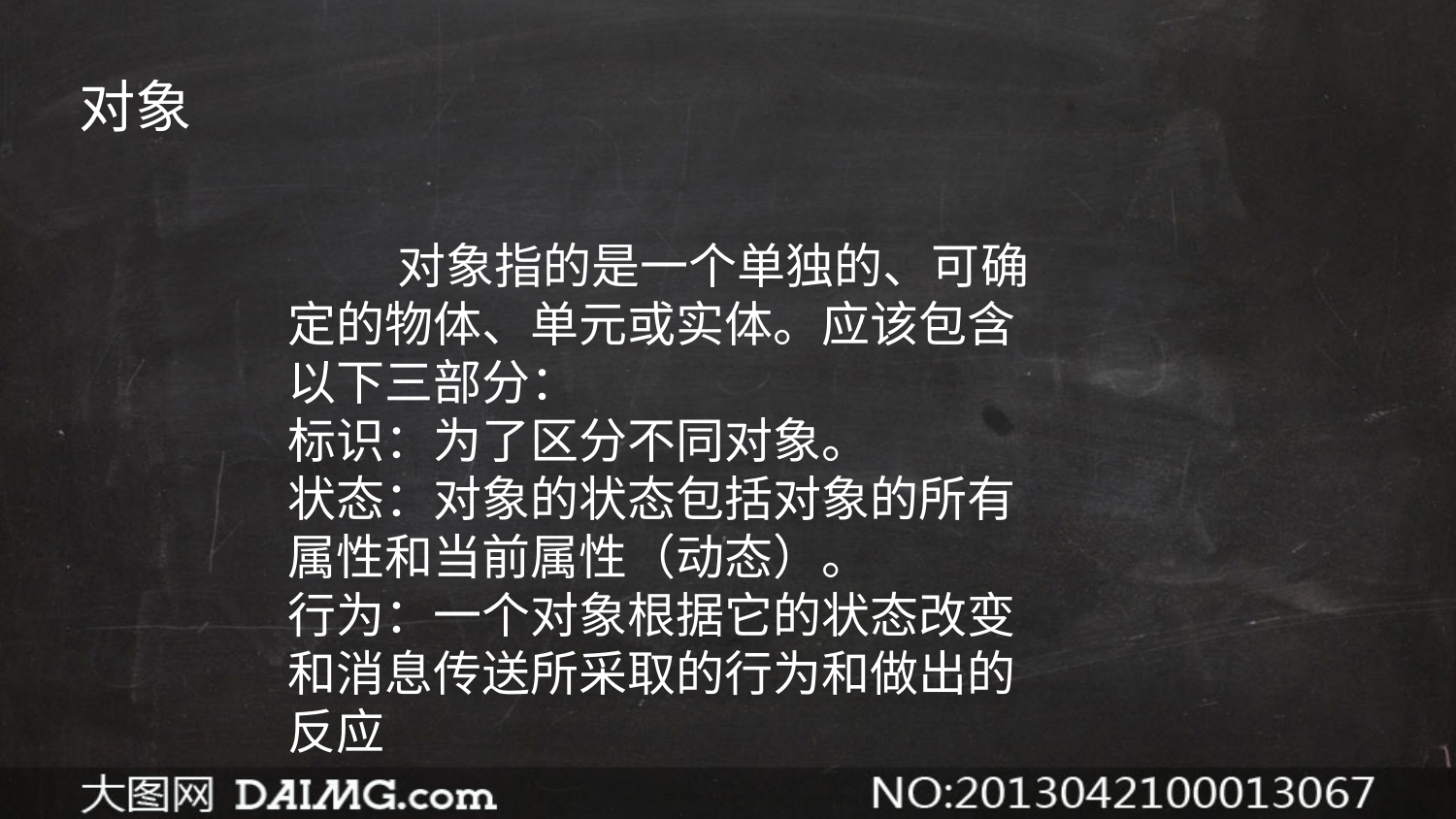

对象
         对象指的是一个单独的、可确定的物体、单元或实体。应该包含以下三部分：
标识：为了区分不同对象。
状态：对象的状态包括对象的所有属性和当前属性（动态）。
行为：一个对象根据它的状态改变和消息传送所采取的行为和做出的反应